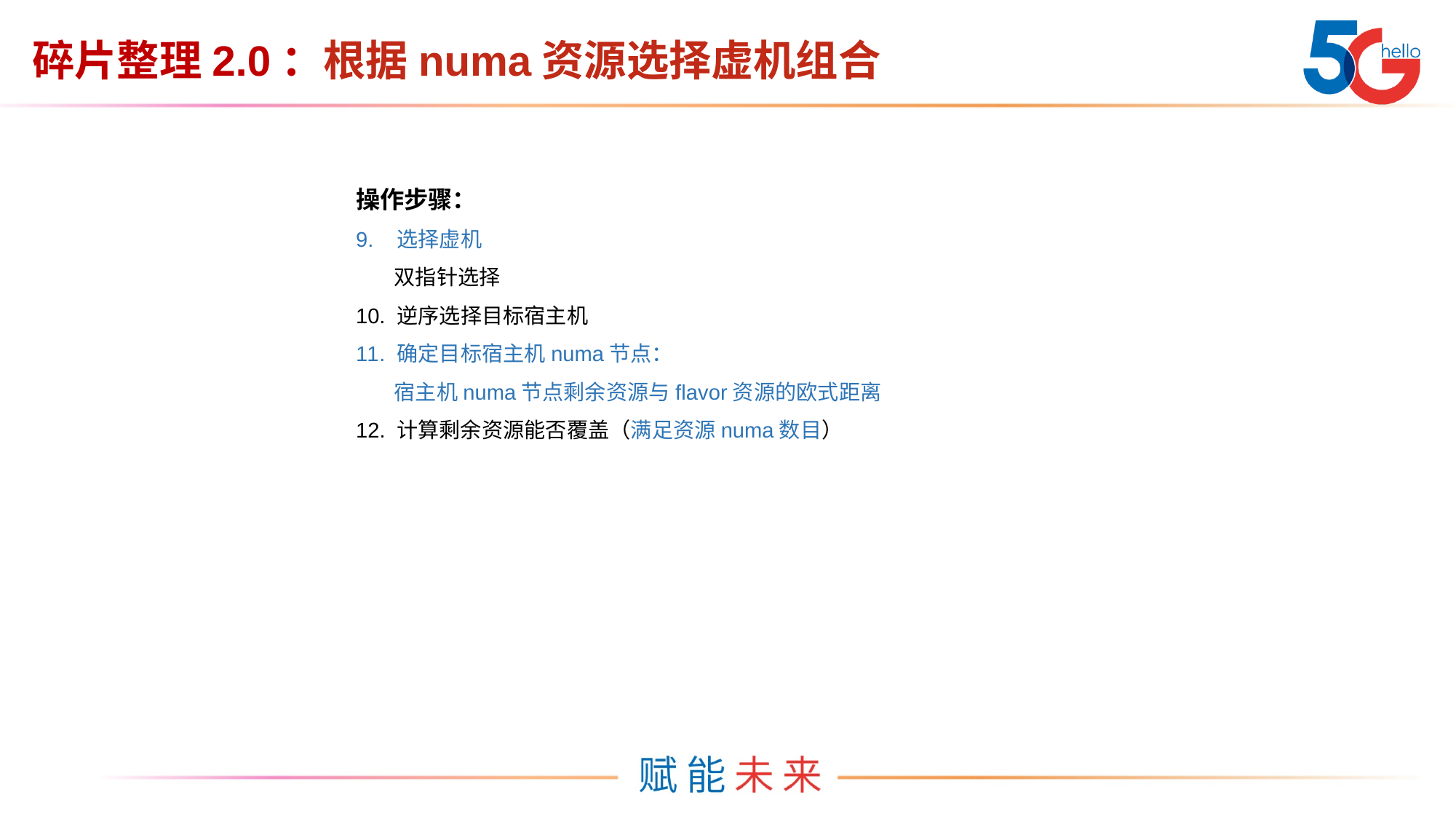

# 碎片整理2.0：根据numa资源选择虚机组合
操作步骤：
选择虚机
       双指针选择
逆序选择目标宿主机
确定目标宿主机numa节点：
       宿主机numa节点剩余资源与flavor资源的欧式距离
12. 计算剩余资源能否覆盖（满足资源numa数目）